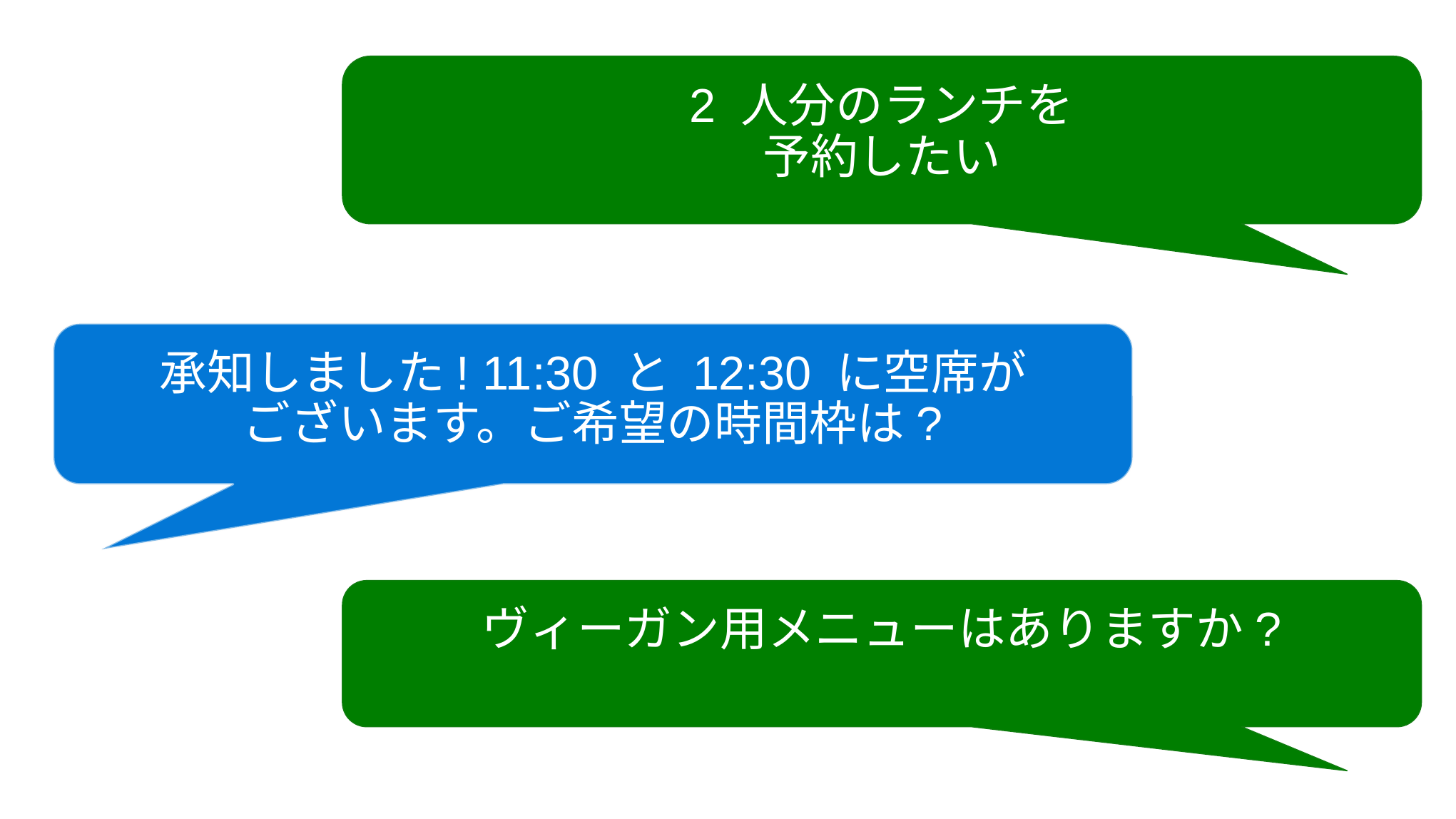

2 人分のランチを
予約したい
承知しました! 11:30 と 12:30 に空席が
ございます。ご希望の時間枠は?
ヴィーガン用メニューはありますか?